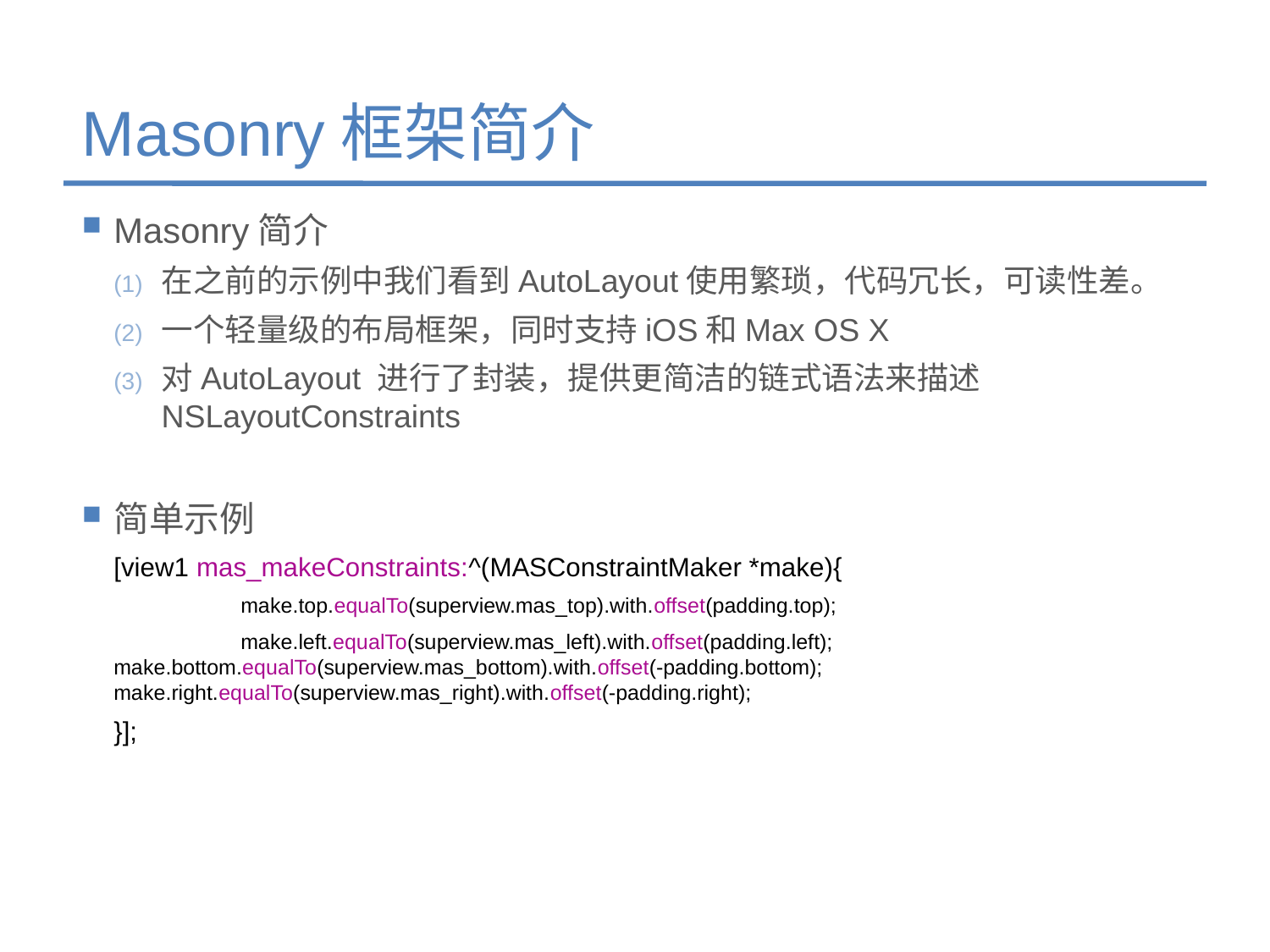

# Masonry框架简介
Masonry简介
在之前的示例中我们看到AutoLayout使用繁琐，代码冗长，可读性差。
一个轻量级的布局框架，同时支持iOS和Max OS X
对AutoLayout 进行了封装，提供更简洁的链式语法来描述NSLayoutConstraints

简单示例
[view1 mas_makeConstraints:^(MASConstraintMaker *make){
	make.top.equalTo(superview.mas_top).with.offset(padding.top);
	make.left.equalTo(superview.mas_left).with.offset(padding.left); 	make.bottom.equalTo(superview.mas_bottom).with.offset(-padding.bottom);    	make.right.equalTo(superview.mas_right).with.offset(-padding.right);
}];